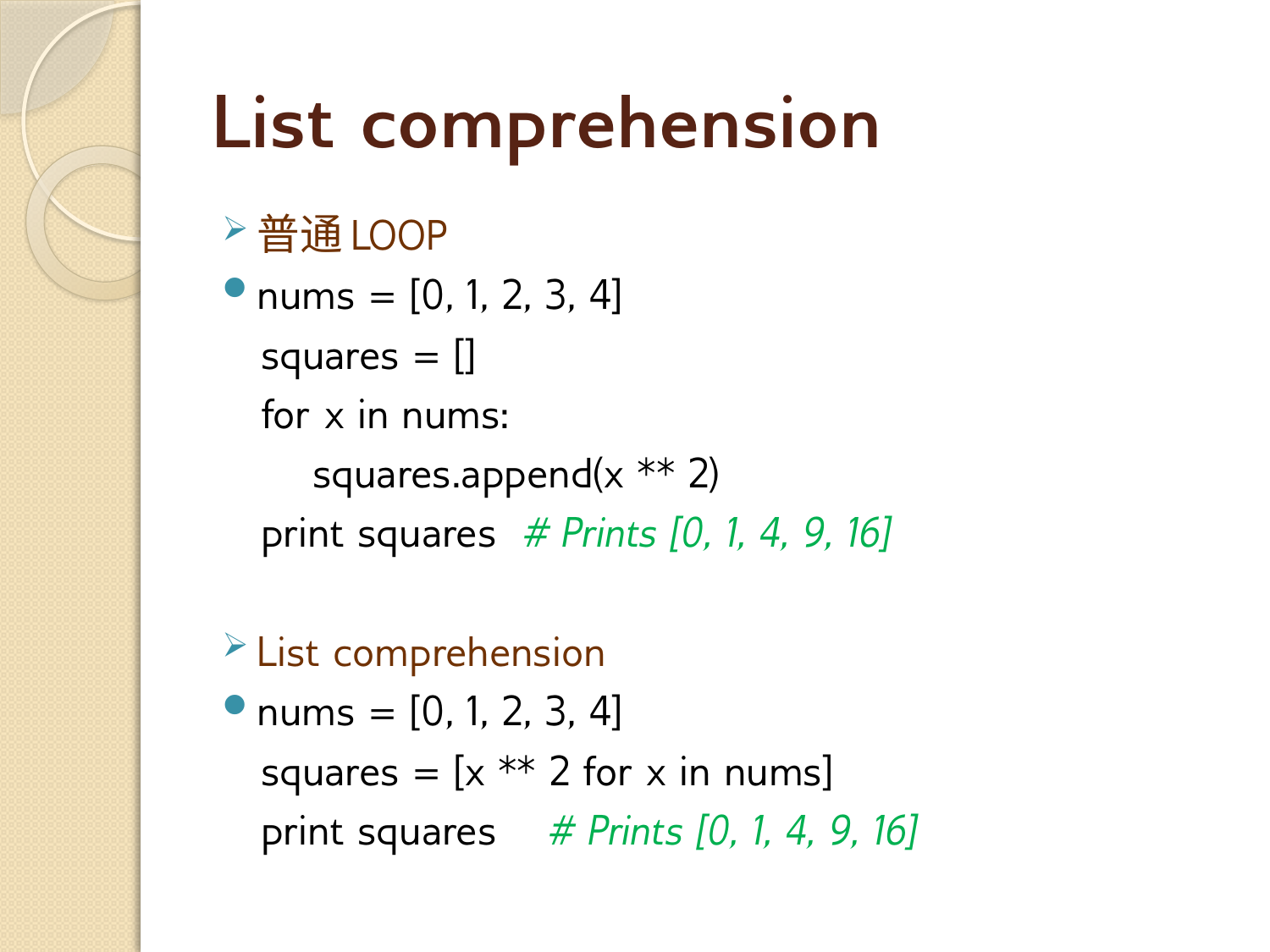

# List comprehension
普通LOOP
nums = [0, 1, 2, 3, 4]
   squares = []
   for x in nums:
       squares.append(x ** 2)
   print squares  # Prints [0, 1, 4, 9, 16]

List comprehension
nums = [0, 1, 2, 3, 4]
   squares = [x ** 2 for x in nums]
   print squares    # Prints [0, 1, 4, 9, 16]